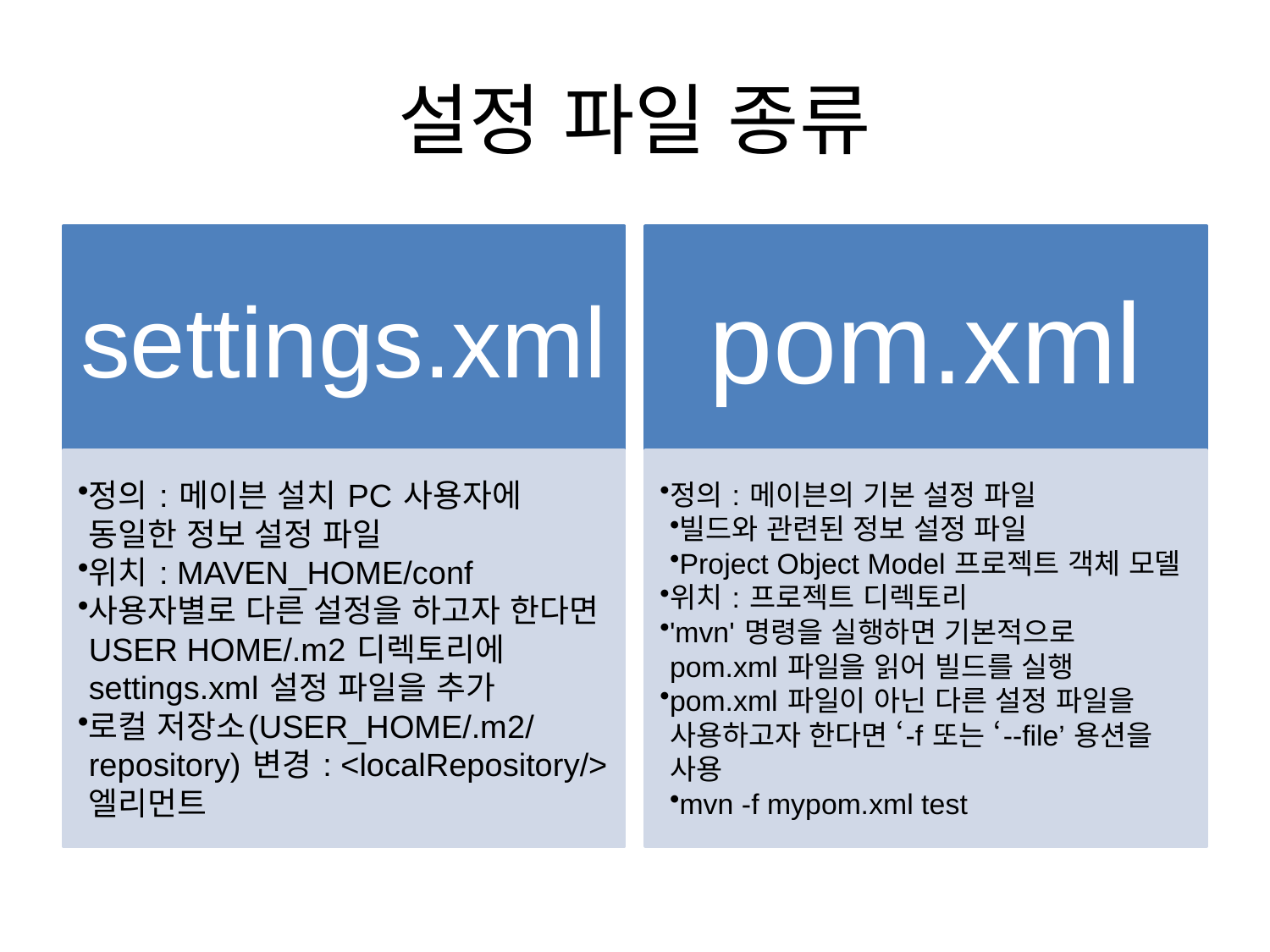

# 설정 파일 종류
settings.xml
정의 : 메이븐 설치 PC 사용자에 동일한 정보 설정 파일
사용자별로 다른 설정을 하고자 한다면 USER HOME/.m2 디렉토리에 settings.xml 설정 파일을 추가
로컬 저장소(USER_HOME/.m2/repository) 변경 : <localRepository/> 엘리먼트
위치 : MAVEN_HOME/conf
pom.xml
'mvn' 명령을 실행하면 기본적으로 pom.xml 파일을 읽어 빌드를 실행
pom.xml 파일이 아닌 다른 설정 파일을 사용하고자 한다면 ‘-f 또는 ‘--file’ 용션을 사용
mvn -f mypom.xml test
정의 : 메이븐의 기본 설정 파일
위치 : 프로젝트 디렉토리
Project Object Model 프로젝트 객체 모델
빌드와 관련된 정보 설정 파일